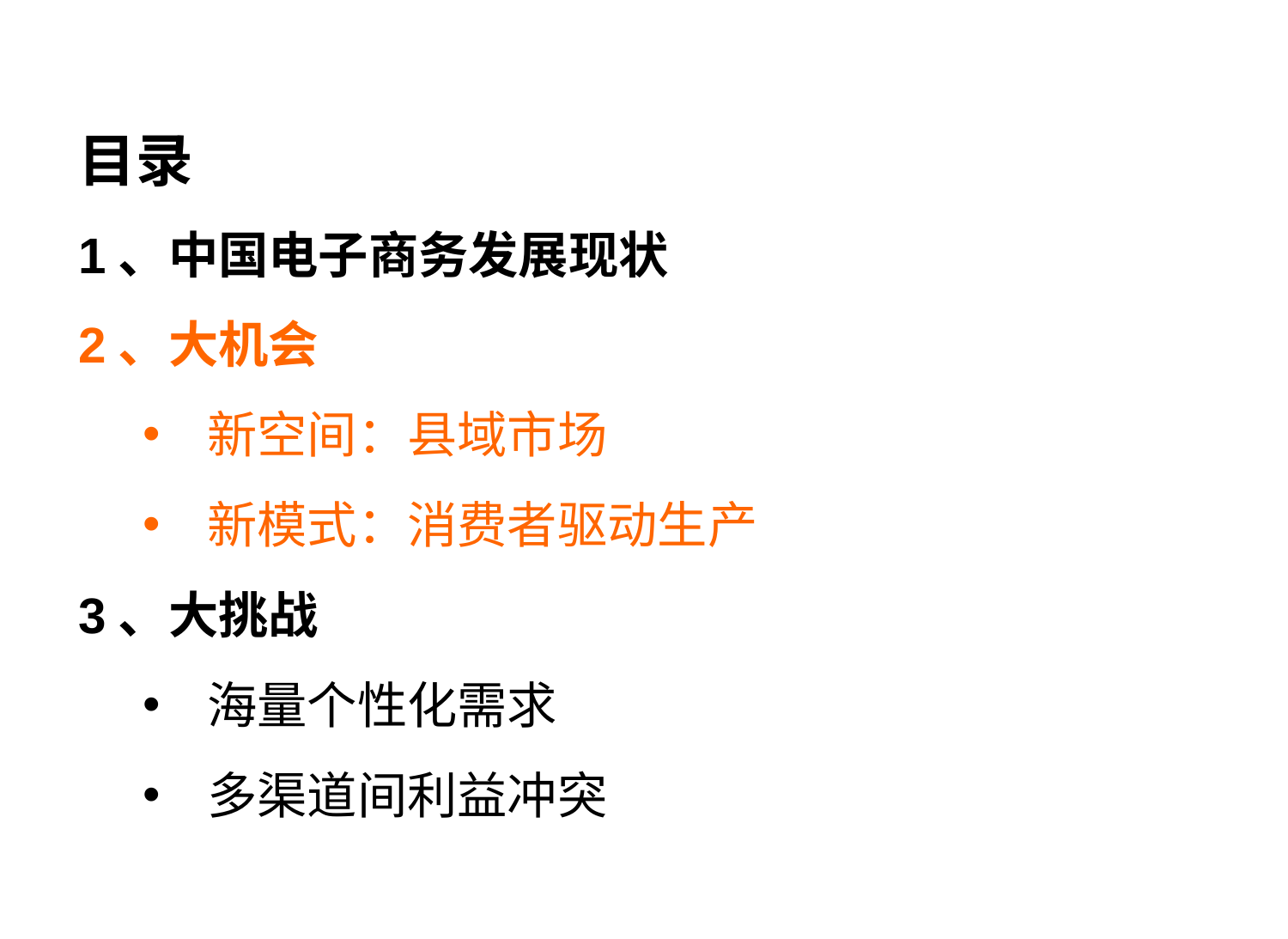

目录
1、中国电子商务发展现状
2、大机会
新空间：县域市场
新模式：消费者驱动生产
3、大挑战
海量个性化需求
多渠道间利益冲突